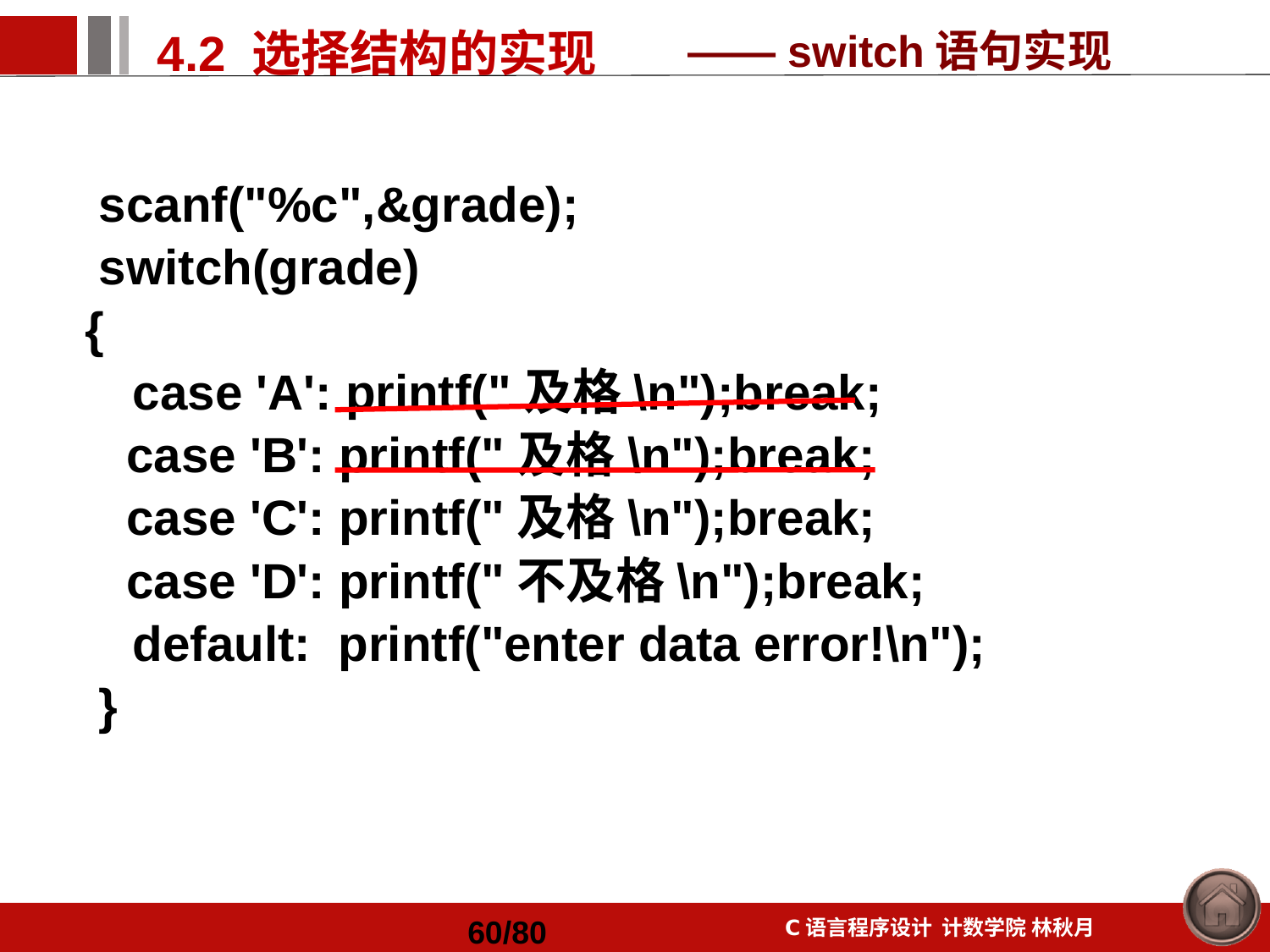

—— switch语句实现
   scanf("%c",&grade);
   switch(grade)
  {
	  case 'A': printf("及格\n");break;
     case 'B': printf("及格\n");break;
     case 'C': printf("及格\n");break;
     case 'D': printf("不及格\n");break;
	  default:  printf("enter data error!\n");
   }